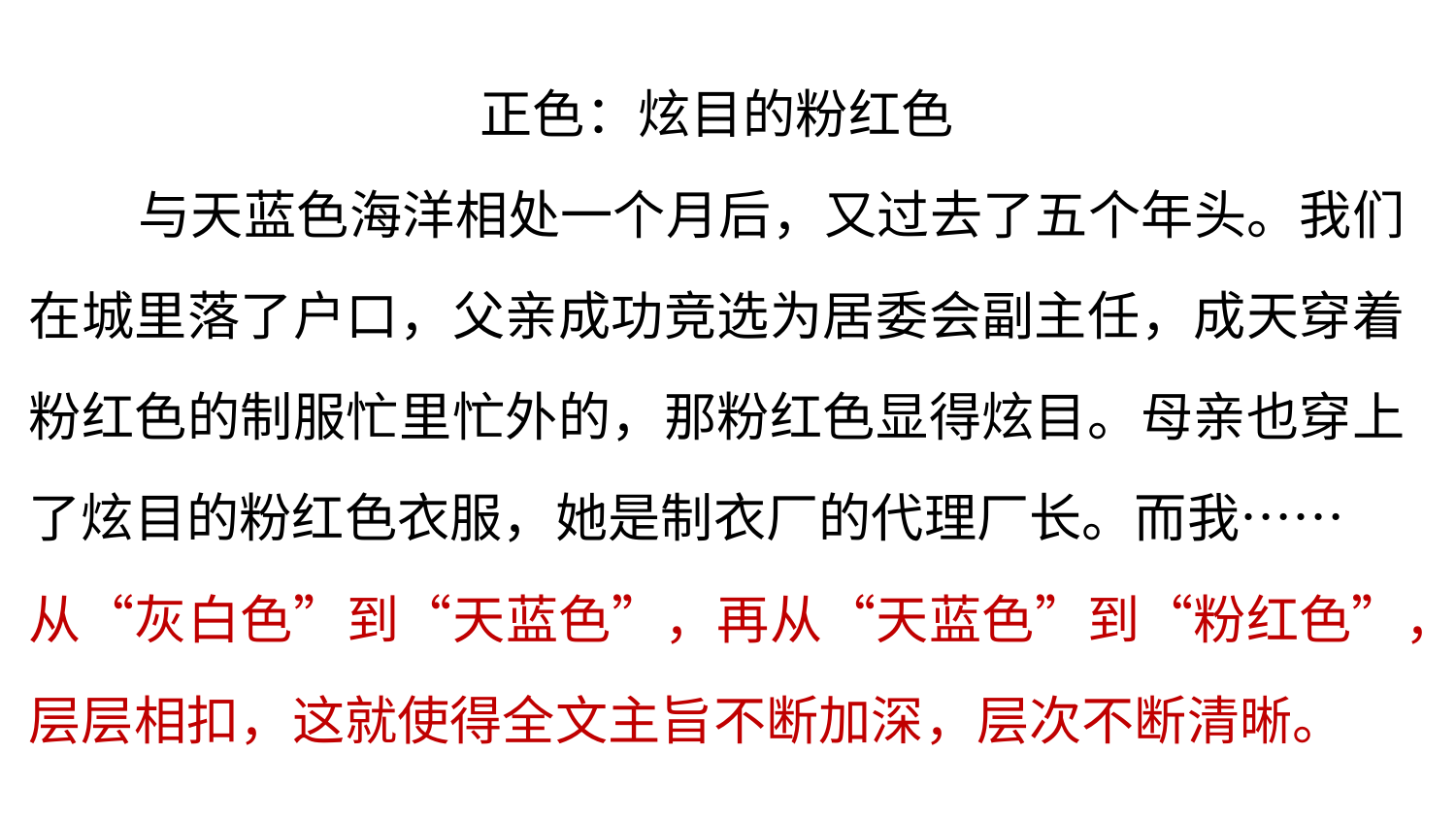

正色：炫目的粉红色
        与天蓝色海洋相处一个月后，又过去了五个年头。我们在城里落了户口，父亲成功竞选为居委会副主任，成天穿着粉红色的制服忙里忙外的，那粉红色显得炫目。母亲也穿上了炫目的粉红色衣服，她是制衣厂的代理厂长。而我……
从“灰白色”到“天蓝色”，再从“天蓝色”到“粉红色”，层层相扣，这就使得全文主旨不断加深，层次不断清晰。